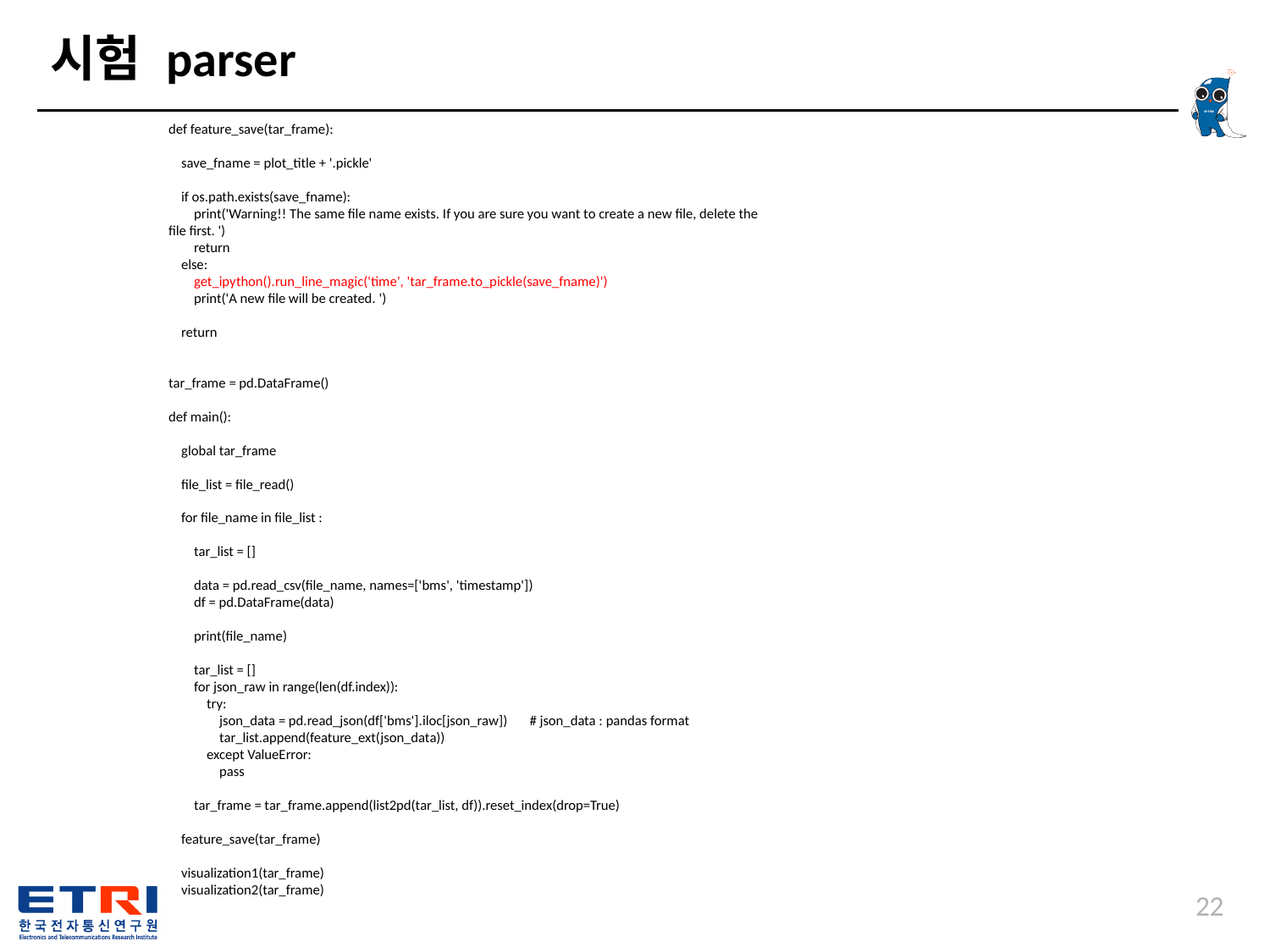

# 시험 parser
def feature_save(tar_frame):

    save_fname = plot_title + '.pickle'

    if os.path.exists(save_fname):
        print('Warning!! The same file name exists. If you are sure you want to create a new file, delete the file first. ')
        return
    else:
        get_ipython().run_line_magic('time', 'tar_frame.to_pickle(save_fname)')
        print('A new file will be created. ')

    return

tar_frame = pd.DataFrame()

def main():

    global tar_frame

    file_list = file_read()

    for file_name in file_list :

        tar_list = []

        data = pd.read_csv(file_name, names=['bms', 'timestamp'])
        df = pd.DataFrame(data)

        print(file_name)

        tar_list = []
        for json_raw in range(len(df.index)):
            try:
                json_data = pd.read_json(df['bms'].iloc[json_raw])       # json_data : pandas format
                tar_list.append(feature_ext(json_data))
            except ValueError:
                pass

        tar_frame = tar_frame.append(list2pd(tar_list, df)).reset_index(drop=True)

    feature_save(tar_frame)

    visualization1(tar_frame)
    visualization2(tar_frame)
22